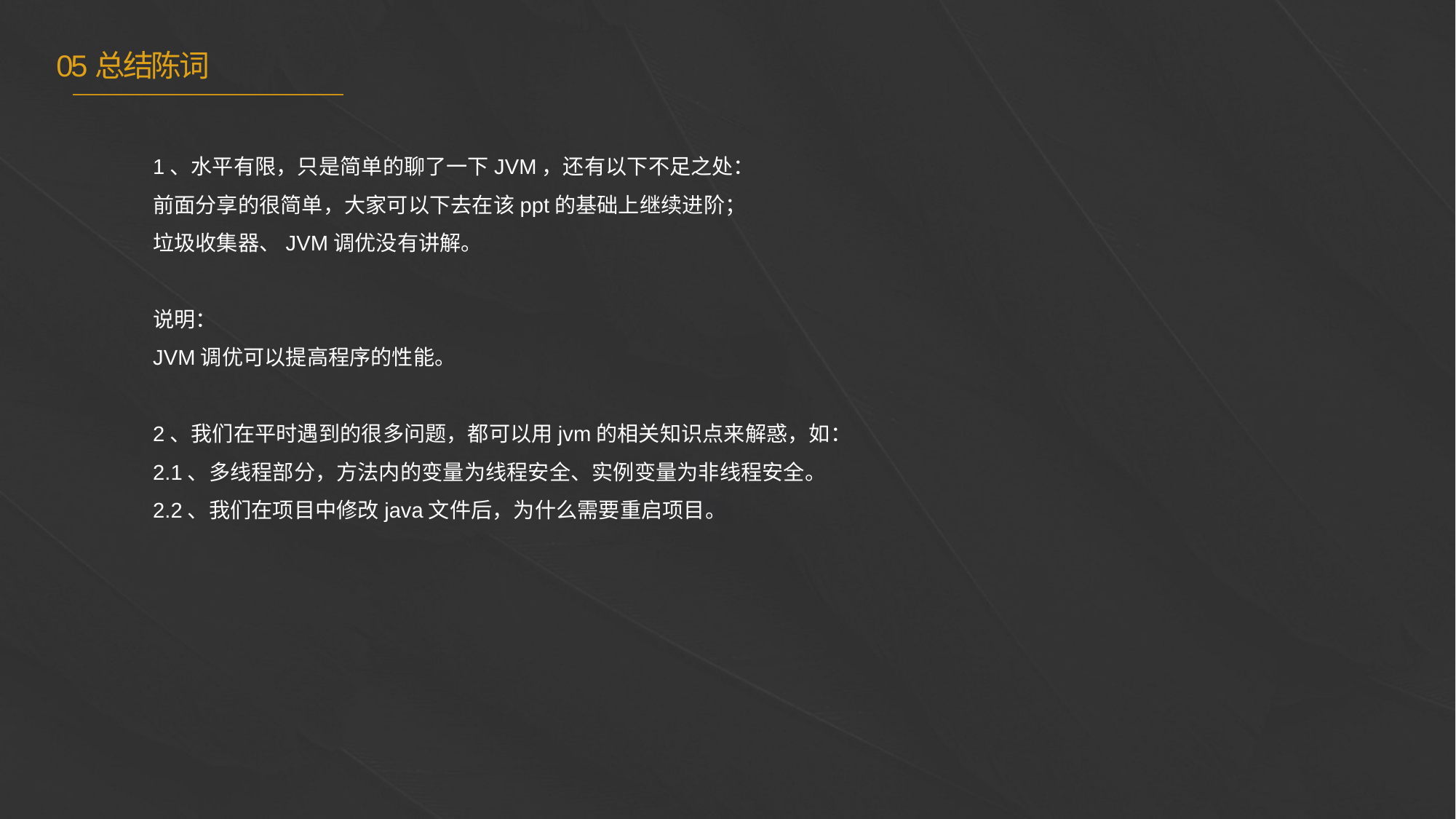

05总结陈词

1、水平有限，只是简单的聊了一下JVM，还有以下不足之处：
前面分享的很简单，大家可以下去在该ppt的基础上继续进阶；
垃圾收集器、JVM调优没有讲解。

说明：
JVM调优可以提高程序的性能。

2、我们在平时遇到的很多问题，都可以用jvm的相关知识点来解惑，如：
2.1、多线程部分，方法内的变量为线程安全、实例变量为非线程安全。
2.2、我们在项目中修改java文件后，为什么需要重启项目。

e7d195523061f1c0205959036996ad55c215b892a7aac5c0B9ADEF7896FB48F2EF97163A2DE1401E1875DEDC438B7864AD24CA23553DBBBD975DAF4CAD4A2592689FFB6CEE59FFA55B2702D0E5EE29CDFC0DD98BC7D6A39A64D3162AEA17DB19B9B9A87D0E9A0C5838999CD047764B32476FB53FC54D3671B43638F8C25D9EC95BB52BCC6C1CB3F6DE41EB0266A54822